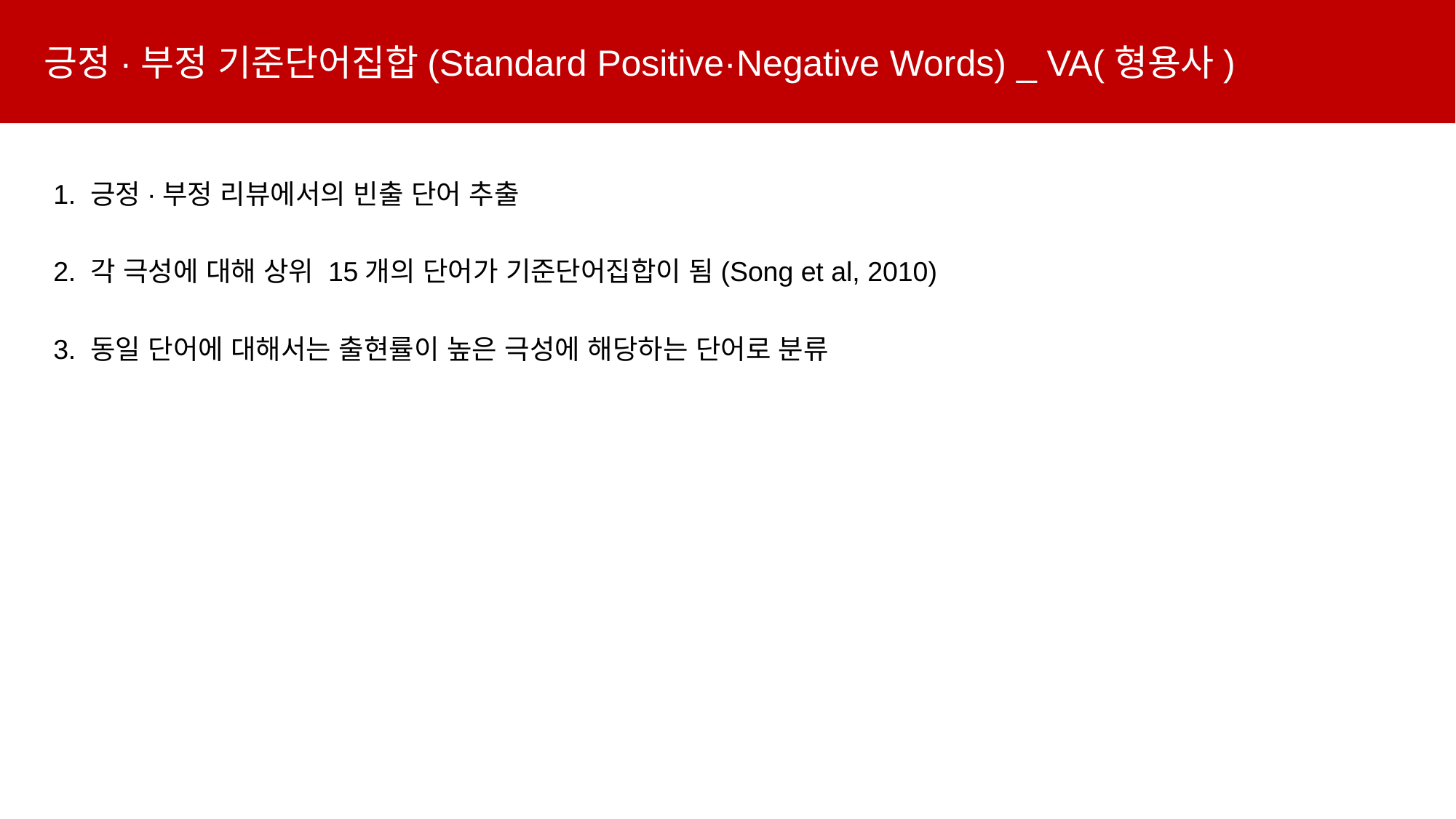

긍정·부정 기준단어집합(Standard Positive·Negative Words) _ VA(형용사)
1. 긍정·부정 리뷰에서의 빈출 단어 추출
2. 각 극성에 대해 상위 15개의 단어가 기준단어집합이 됨(Song et al, 2010)
3. 동일 단어에 대해서는 출현률이 높은 극성에 해당하는 단어로 분류